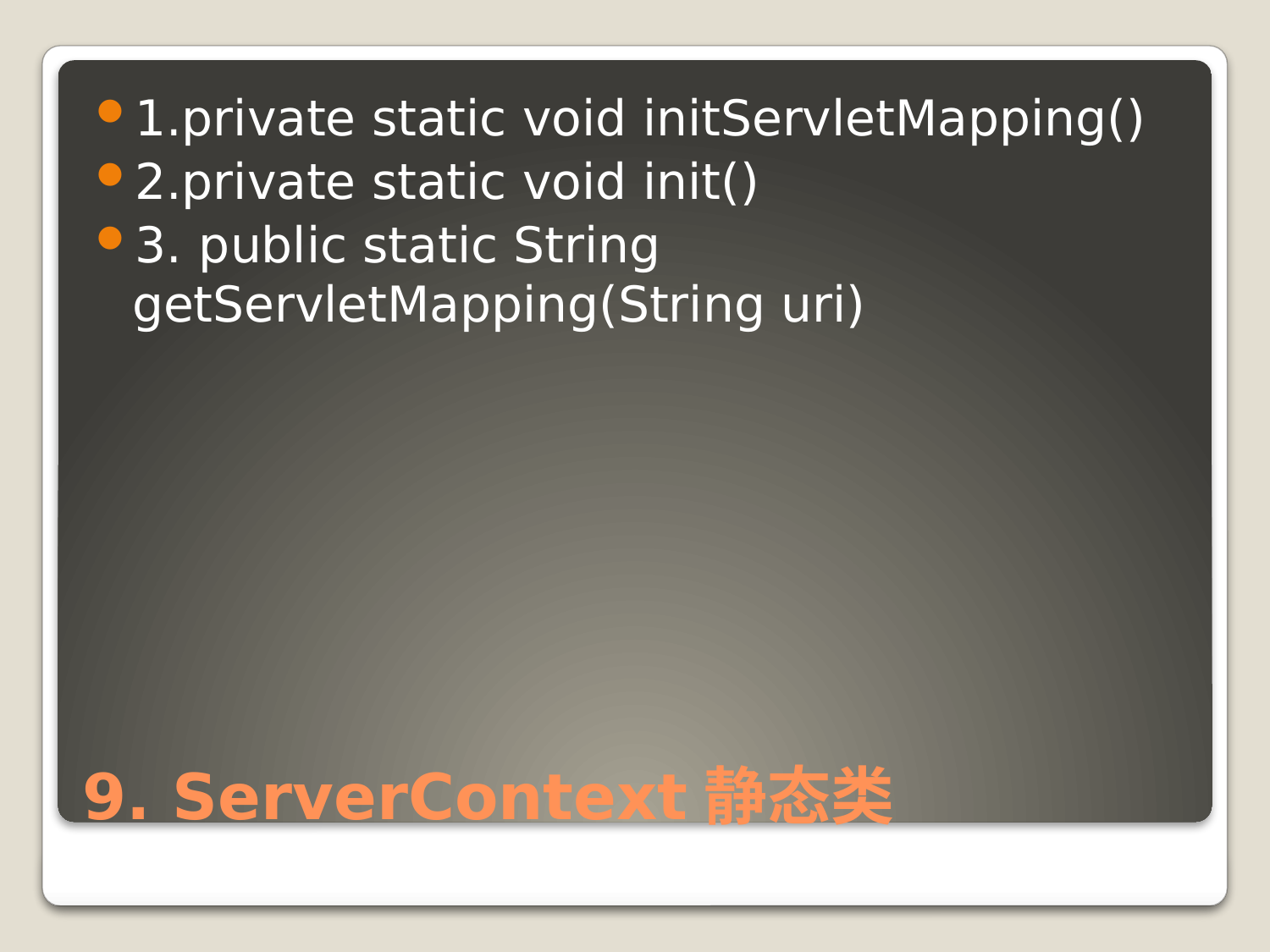

1.private static void initServletMapping()
2.private static void init()
3. public static String getServletMapping(String uri)
# 9. ServerContext静态类